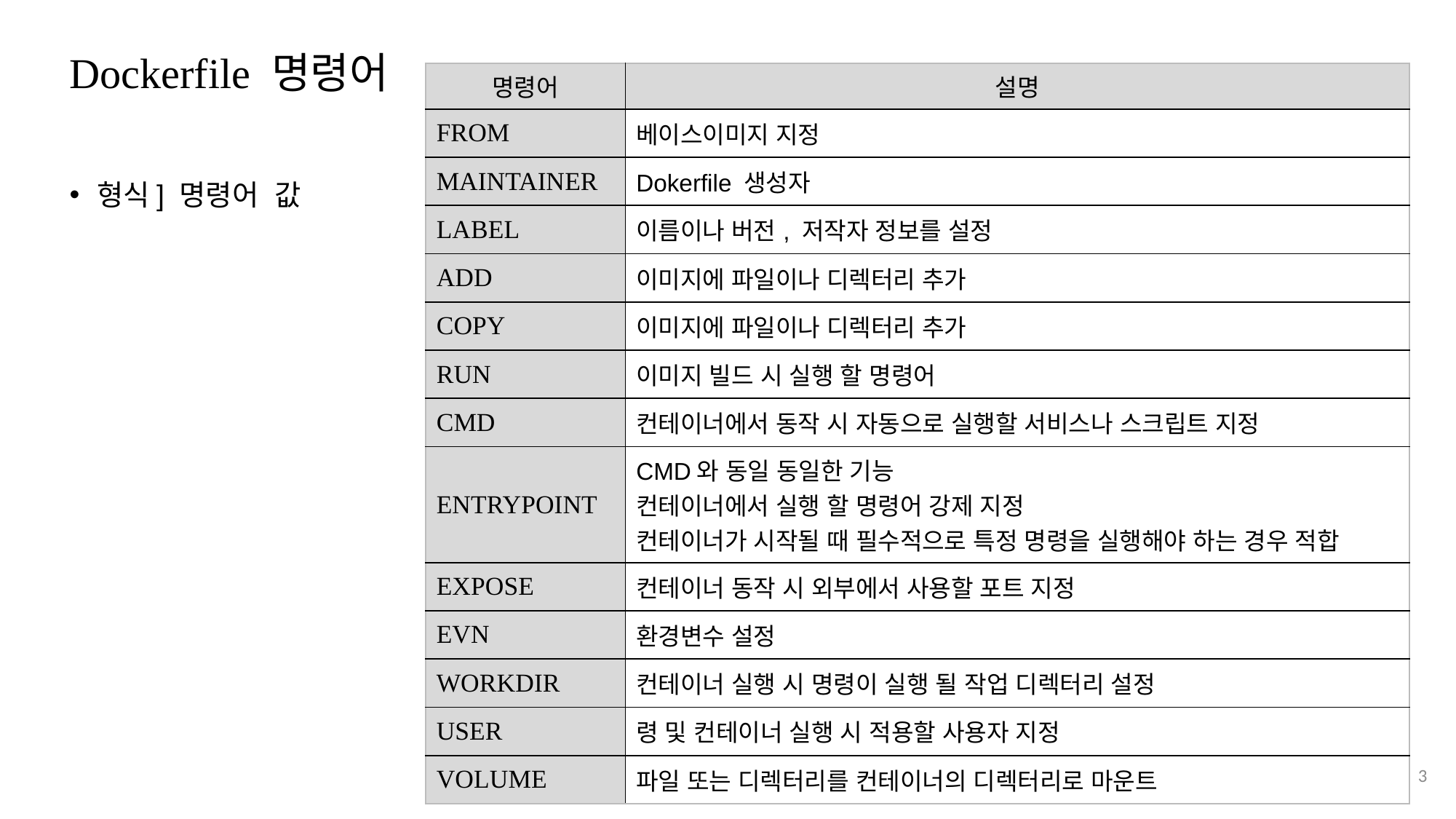

# Dockerfile 명령어
| 명령어 | 설명 |
| --- | --- |
| FROM | 베이스이미지 지정 |
| MAINTAINER | Dokerfile 생성자 |
| LABEL | 이름이나 버전, 저작자 정보를 설정 |
| ADD | 이미지에 파일이나 디렉터리 추가 |
| COPY | 이미지에 파일이나 디렉터리 추가 |
| RUN | 이미지 빌드 시 실행 할 명령어 |
| CMD | 컨테이너에서 동작 시 자동으로 실행할 서비스나 스크립트 지정 |
| ENTRYPOINT | CMD와 동일 동일한 기능 컨테이너에서 실행 할 명령어 강제 지정 컨테이너가 시작될 때 필수적으로 특정 명령을 실행해야 하는 경우 적합 |
| EXPOSE | 컨테이너 동작 시 외부에서 사용할 포트 지정 |
| EVN | 환경변수 설정 |
| WORKDIR | 컨테이너 실행 시 명령이 실행 될 작업 디렉터리 설정 |
| USER | 령 및 컨테이너 실행 시 적용할 사용자 지정 |
| VOLUME | 파일 또는 디렉터리를 컨테이너의 디렉터리로 마운트 |
형식] 명령어  값

3